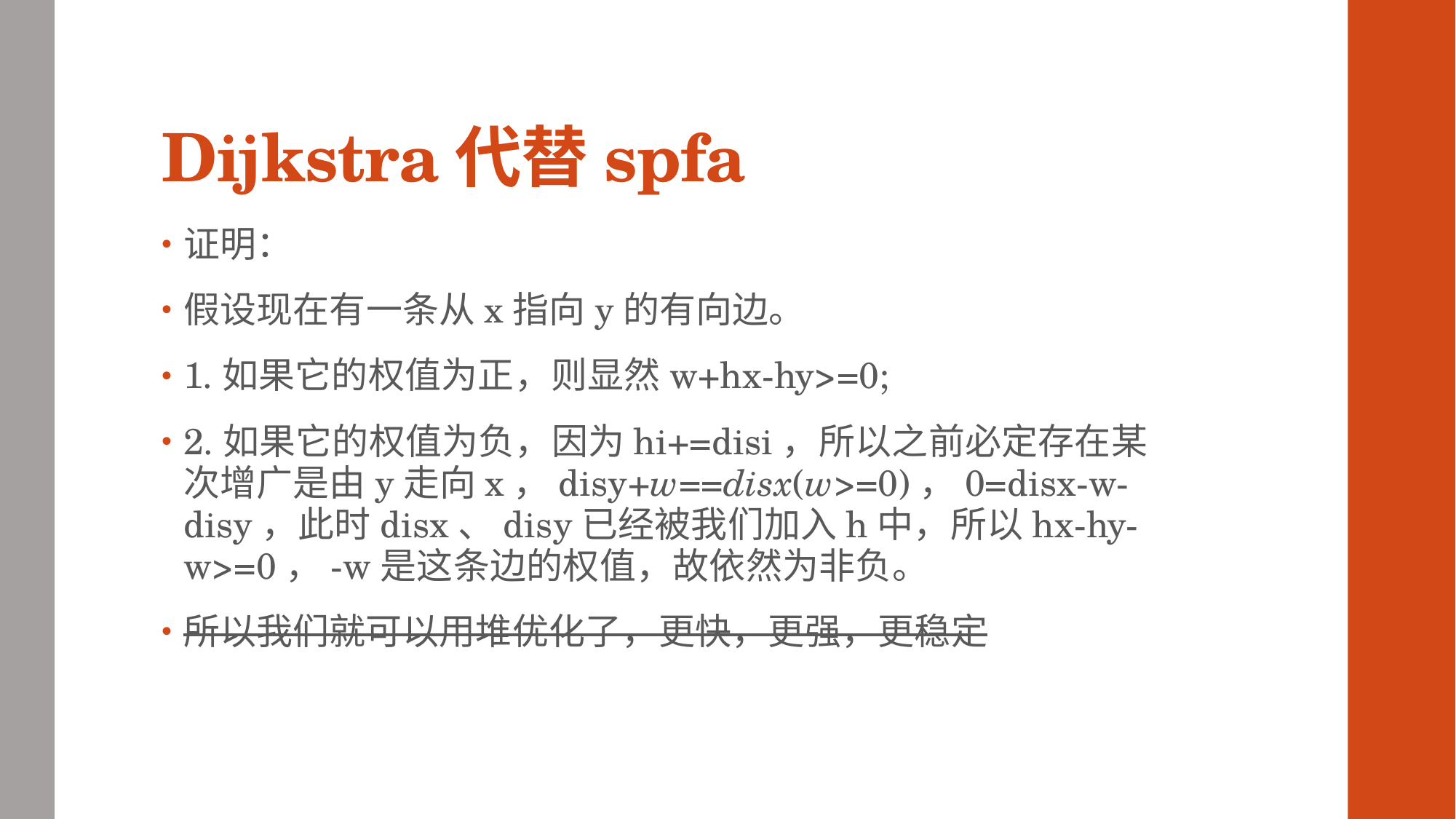

# Dijkstra代替spfa
证明：
假设现在有一条从x指向y的有向边。
1.如果它的权值为正，则显然w+hx-hy>=0;
2.如果它的权值为负，因为hi+=disi，所以之前必定存在某次增广是由y走向x，disy​+w==disx​(w>=0)，0=disx-w-disy，此时disx、disy已经被我们加入h中，所以hx-hy-w>=0，-w是这条边的权值，故依然为非负。
所以我们就可以用堆优化了，更快，更强，更稳定